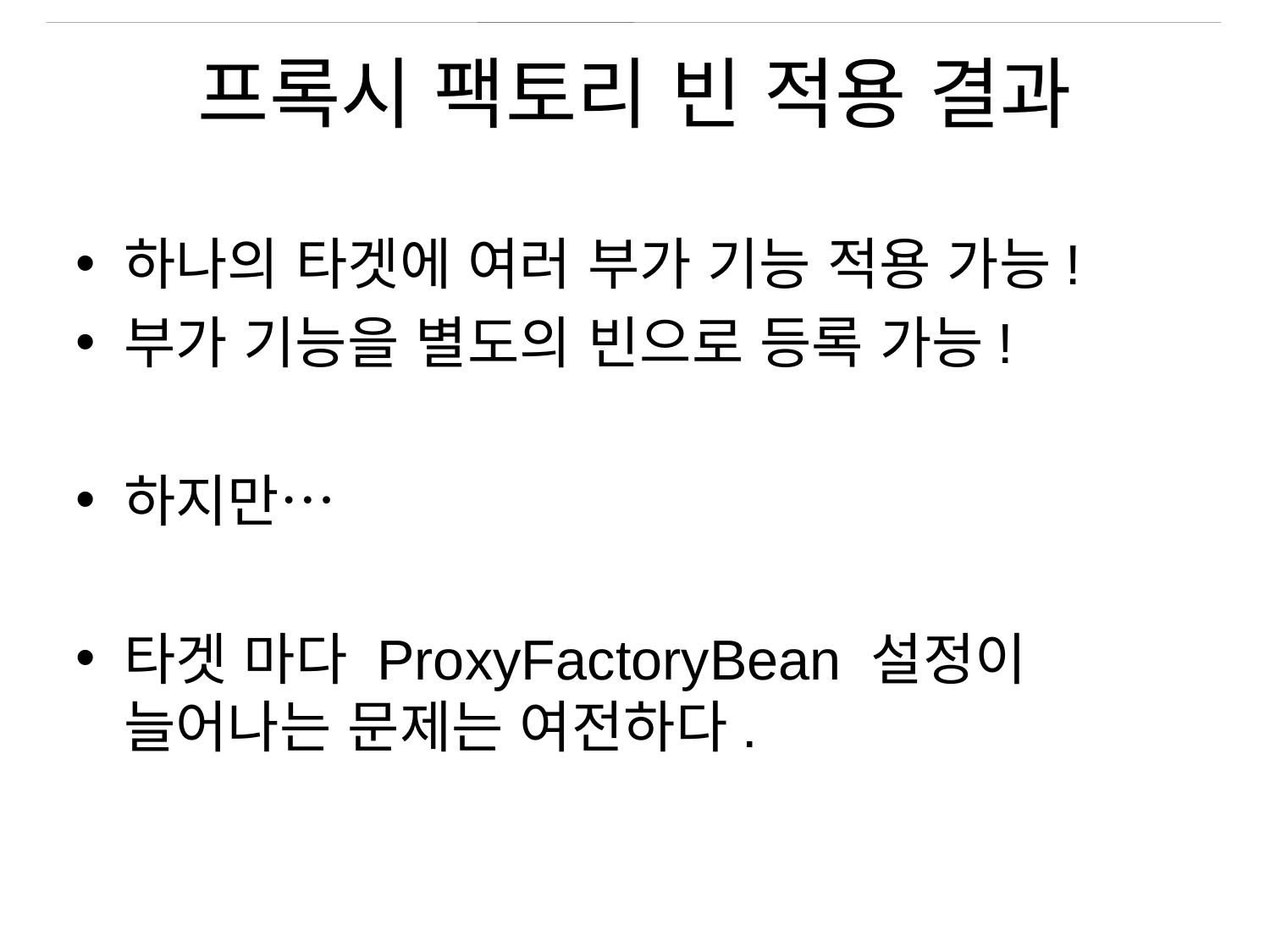

# 프록시 팩토리 빈 적용 결과
하나의 타겟에 여러 부가 기능 적용 가능!
부가 기능을 별도의 빈으로 등록 가능!

하지만…

타겟 마다 ProxyFactoryBean 설정이 늘어나는 문제는 여전하다.